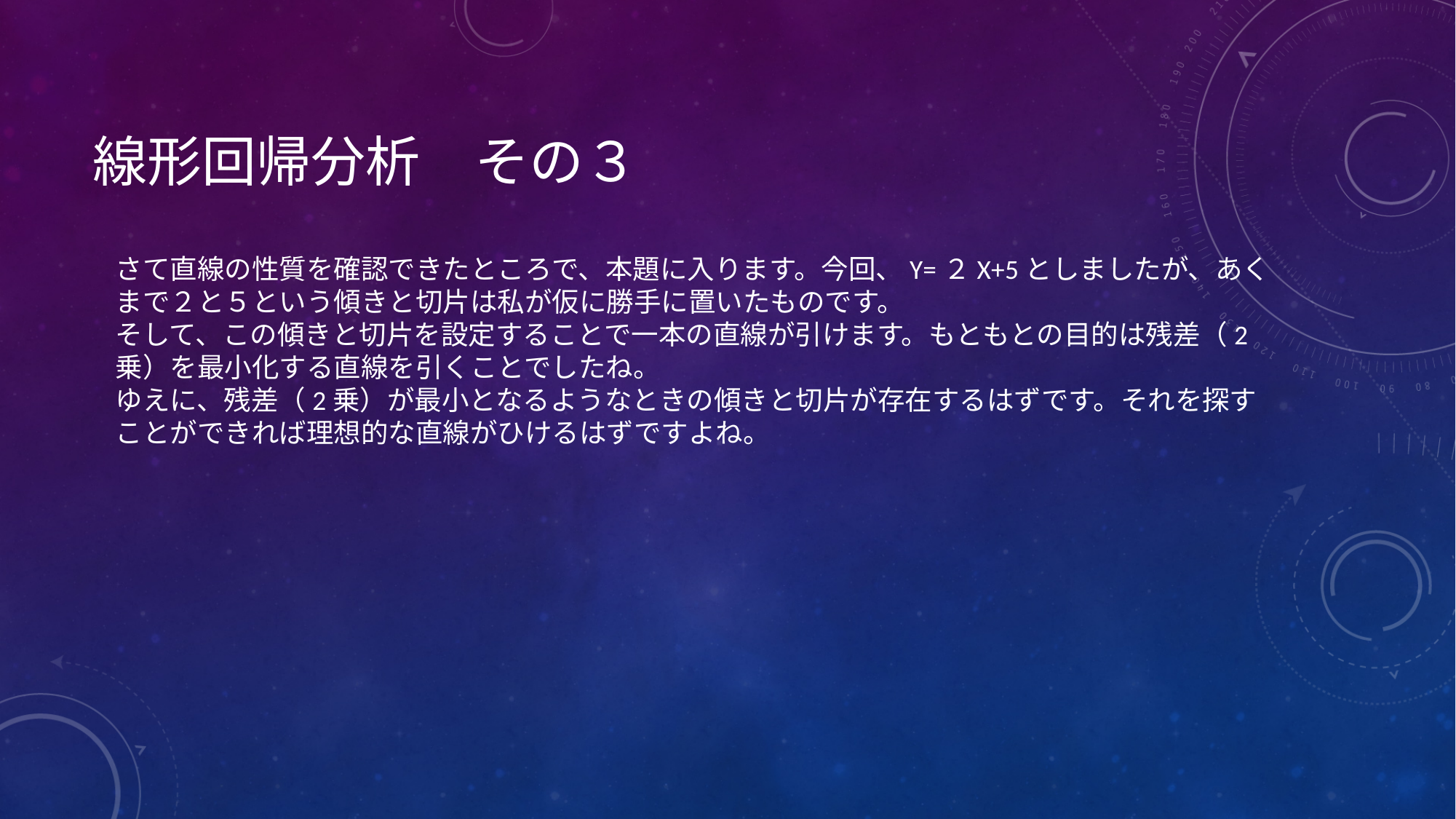

# 線形回帰分析　その３
さて直線の性質を確認できたところで、本題に入ります。今回、Y=２X+5としましたが、あくまで２と５という傾きと切片は私が仮に勝手に置いたものです。
そして、この傾きと切片を設定することで一本の直線が引けます。もともとの目的は残差（2乗）を最小化する直線を引くことでしたね。
ゆえに、残差（2乗）が最小となるようなときの傾きと切片が存在するはずです。それを探すことができれば理想的な直線がひけるはずですよね。